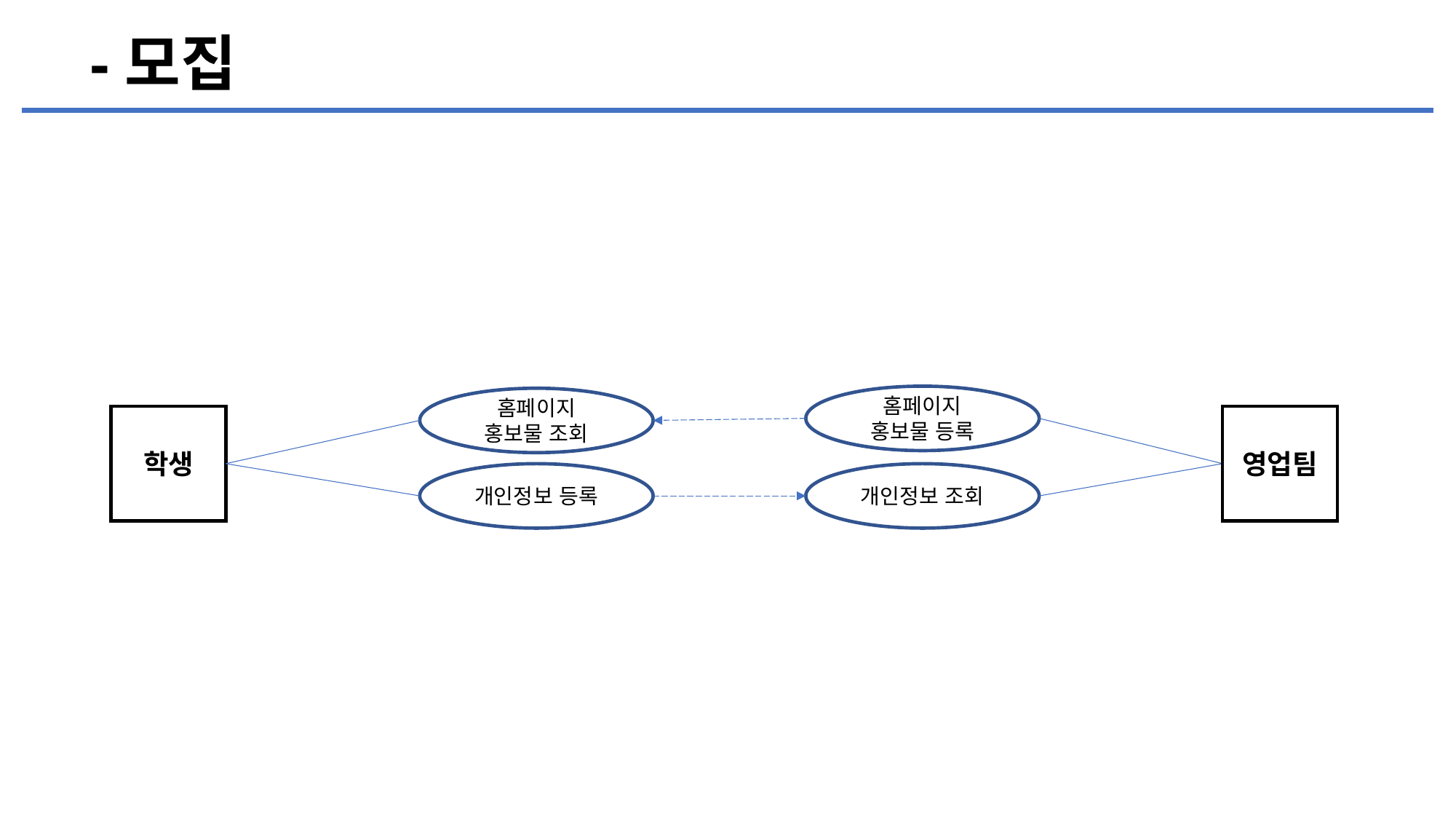

-모집
홈페이지
홍보물 등록
홈페이지
홍보물 조회
학생
영업팀
개인정보 등록
개인정보 조회